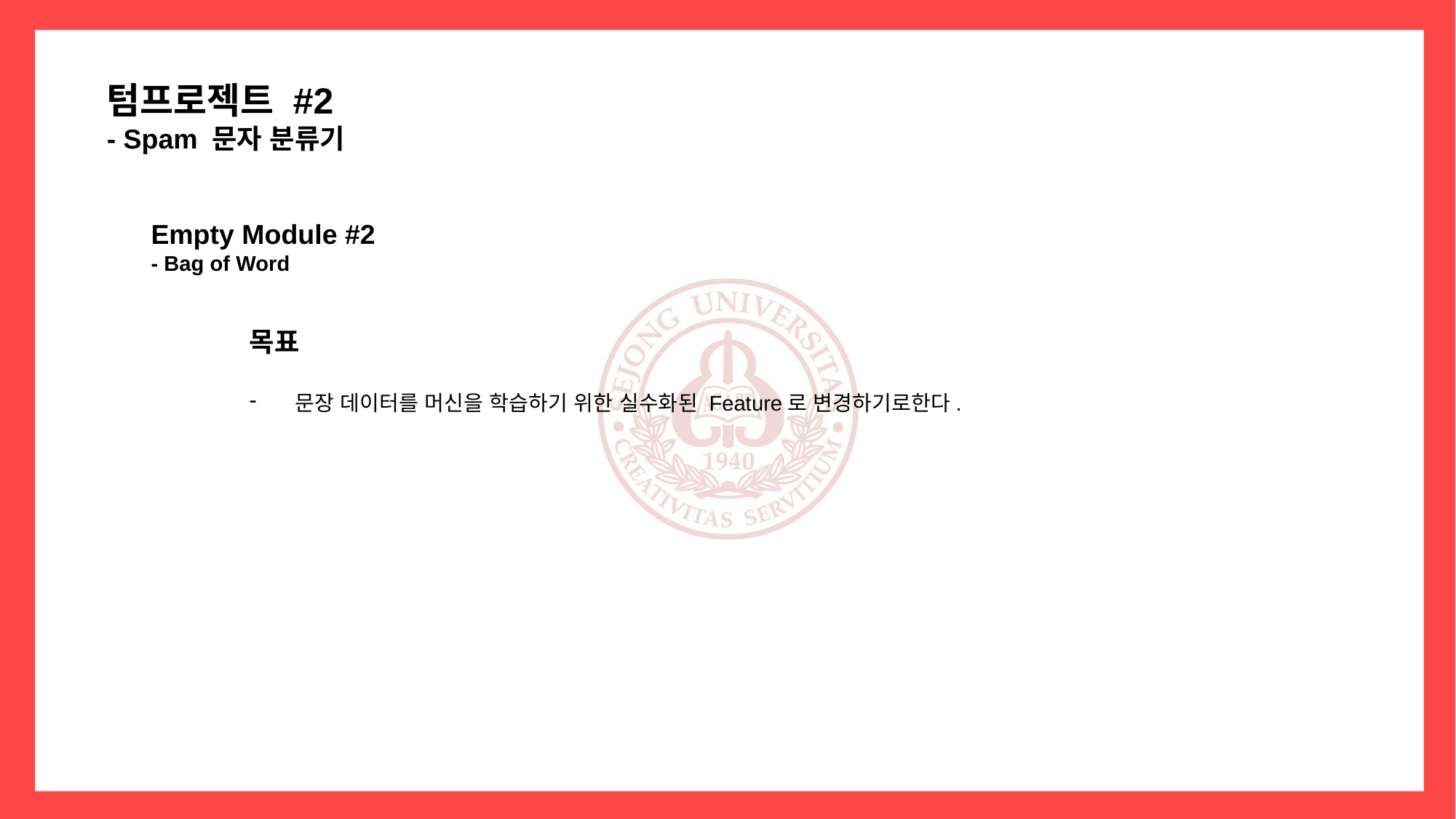

텀프로젝트 #2
- Spam 문자 분류기
Empty Module #2
- Bag of Word

목표

 문장 데이터를 머신을 학습하기 위한 실수화된 Feature로 변경하기로한다.